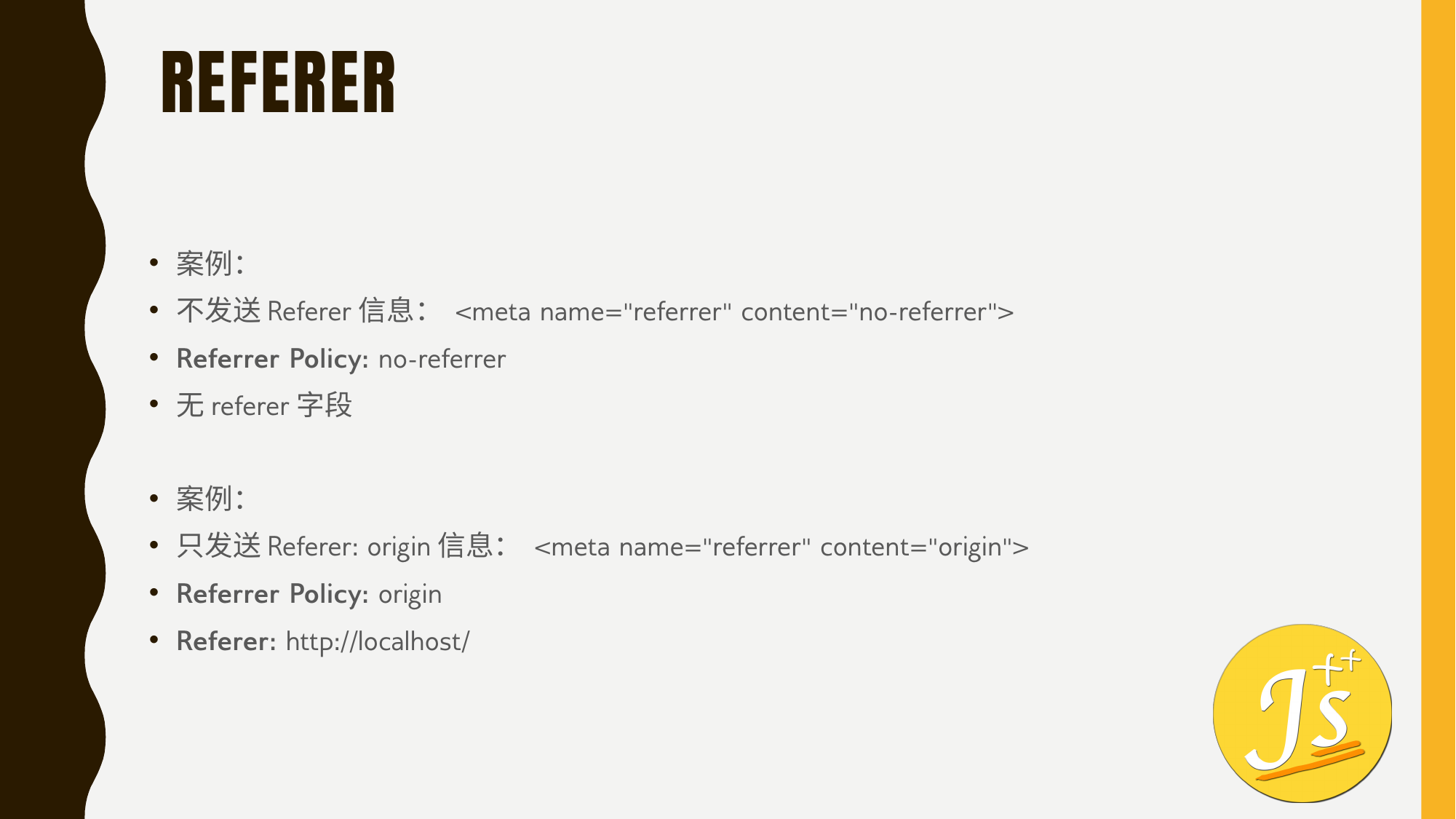

# referer
案例：
不发送Referer信息： <meta name="referrer" content="no-referrer">
Referrer Policy: no-referrer
无referer字段

案例：
只发送Referer: origin信息： <meta name="referrer" content="origin">
Referrer Policy: origin
Referer: http://localhost/